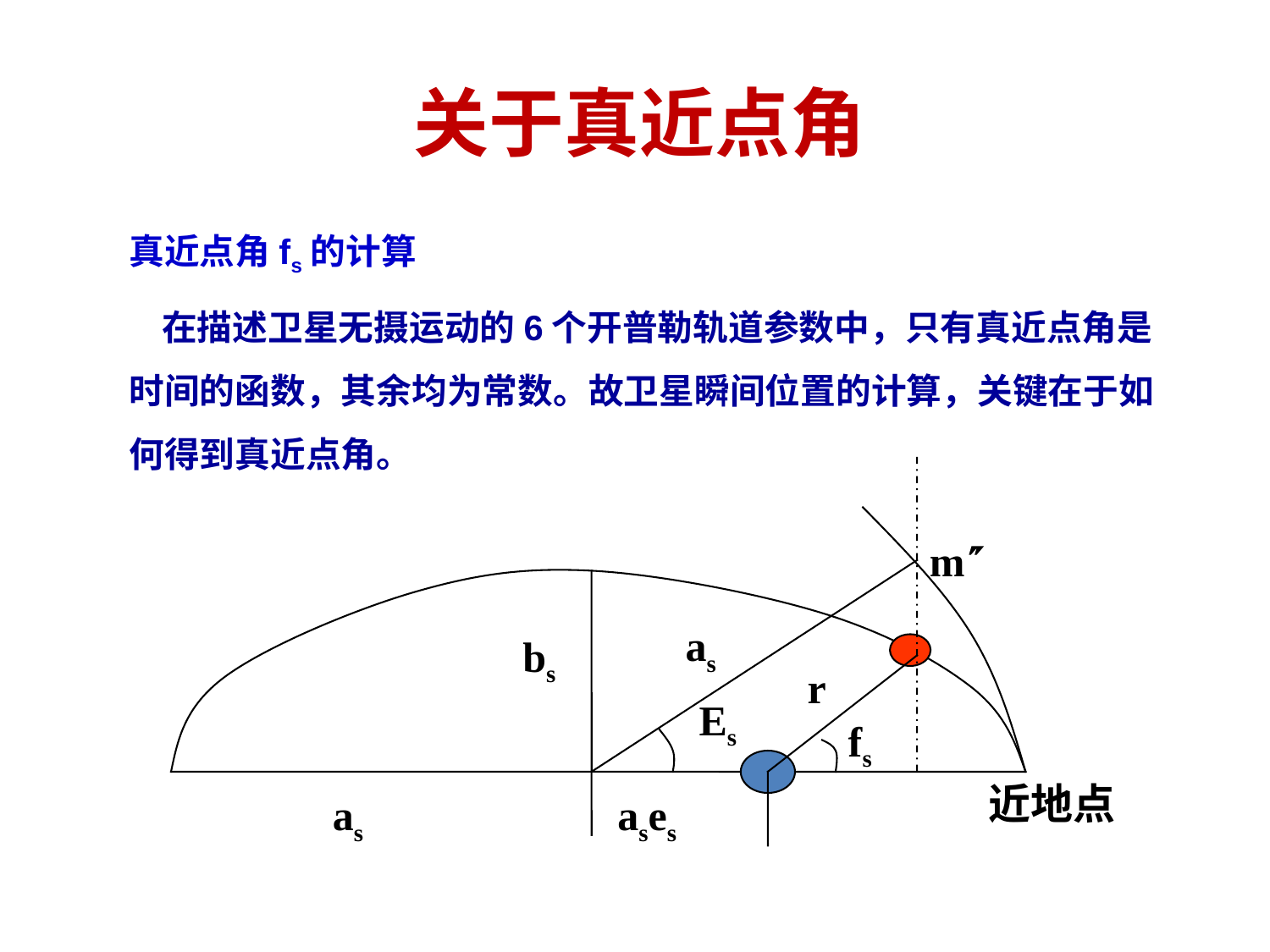

# 关于真近点角
真近点角fs的计算
   在描述卫星无摄运动的6个开普勒轨道参数中，只有真近点角是时间的函数，其余均为常数。故卫星瞬间位置的计算，关键在于如何得到真近点角。

m″

as
bs

r
Es
fs

as
ases
近地点